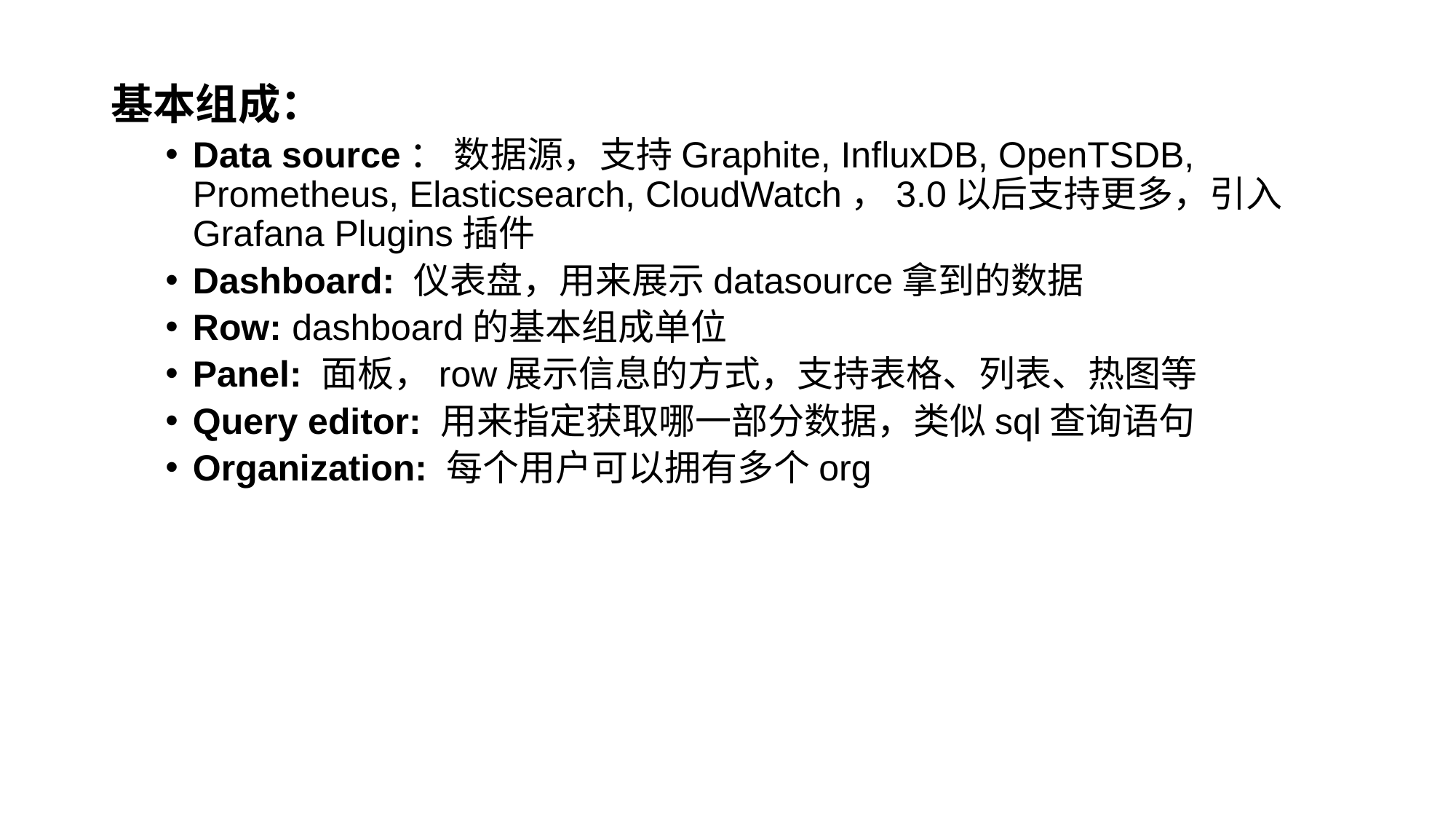

基本组成：
Data source： 数据源，支持Graphite, InfluxDB, OpenTSDB, Prometheus, Elasticsearch, CloudWatch，3.0以后支持更多，引入Grafana Plugins插件
Dashboard: 仪表盘，用来展示datasource拿到的数据
Row: dashboard的基本组成单位
Panel: 面板，row展示信息的方式，支持表格、列表、热图等
Query editor: 用来指定获取哪一部分数据，类似sql查询语句
Organization: 每个用户可以拥有多个org